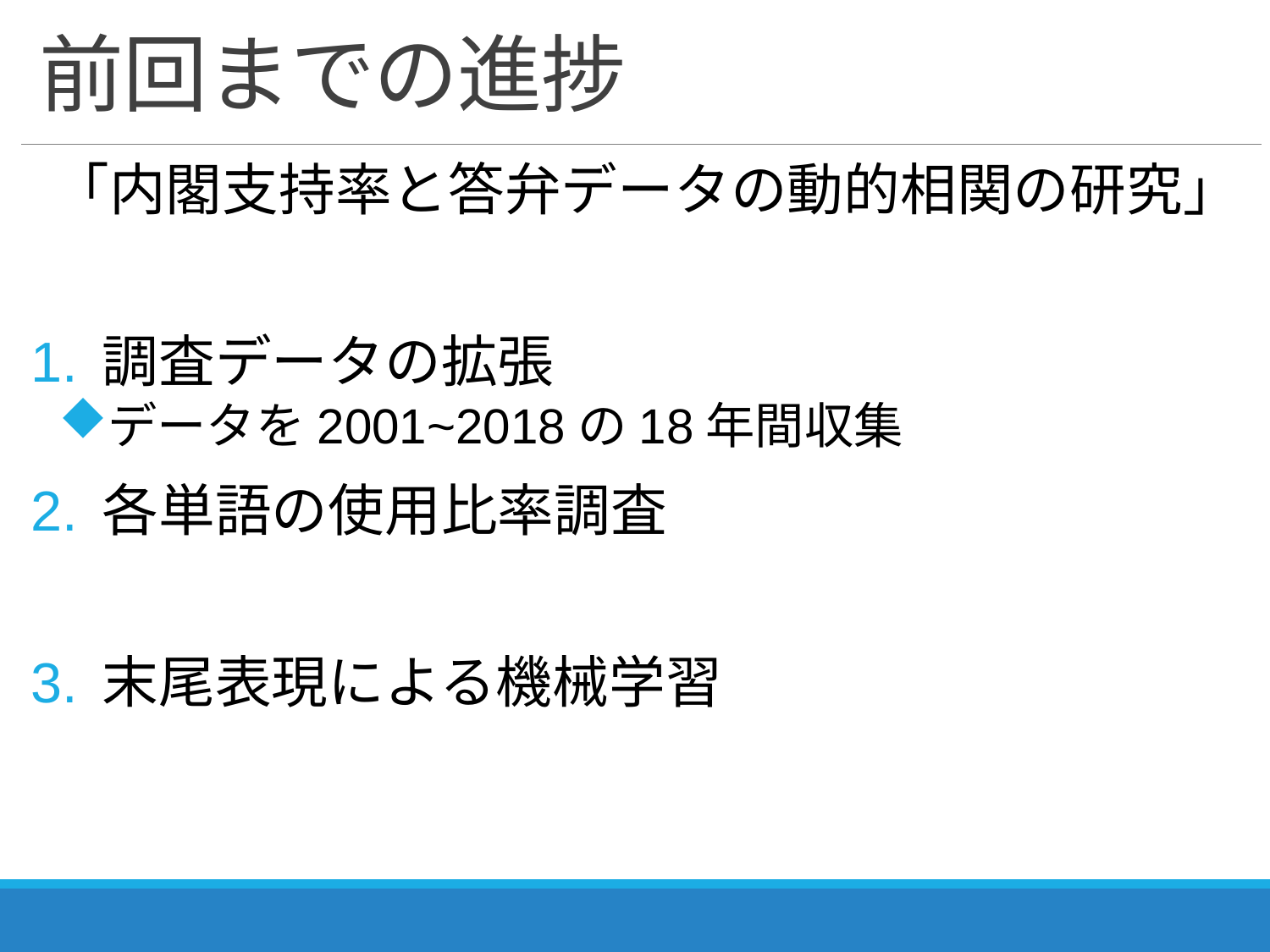

# 前回までの進捗
「内閣支持率と答弁データの動的相関の研究」

調査データの拡張
データを2001~2018の18年間収集
各単語の使用比率調査

末尾表現による機械学習